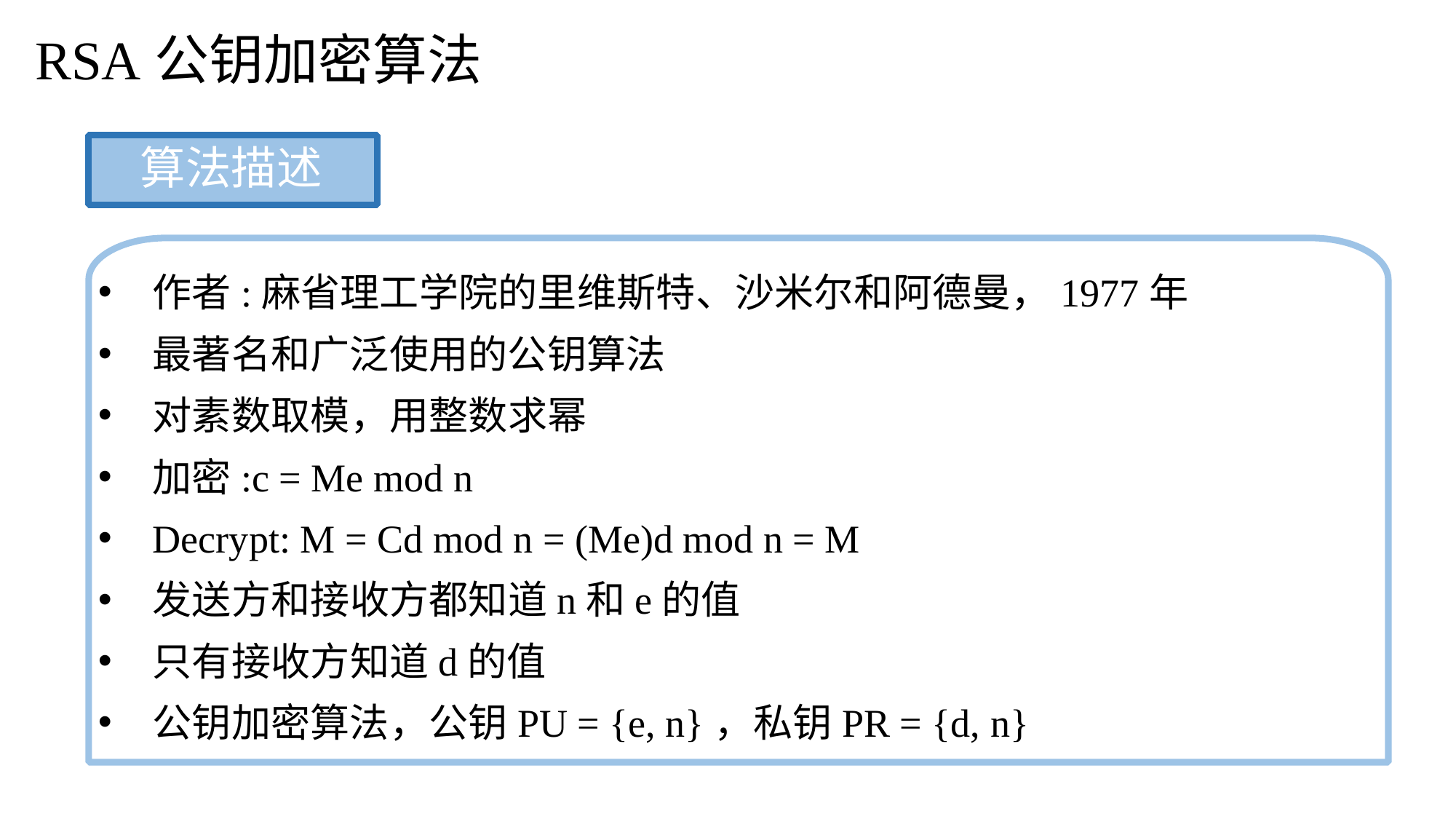

RSA公钥加密算法
算法描述
作者:麻省理工学院的里维斯特、沙米尔和阿德曼，1977年
最著名和广泛使用的公钥算法
对素数取模，用整数求幂
加密:c = Me mod n
Decrypt: M = Cd mod n = (Me)d mod n = M
发送方和接收方都知道n和e的值
只有接收方知道d的值
公钥加密算法，公钥PU = {e, n}，私钥PR = {d, n}